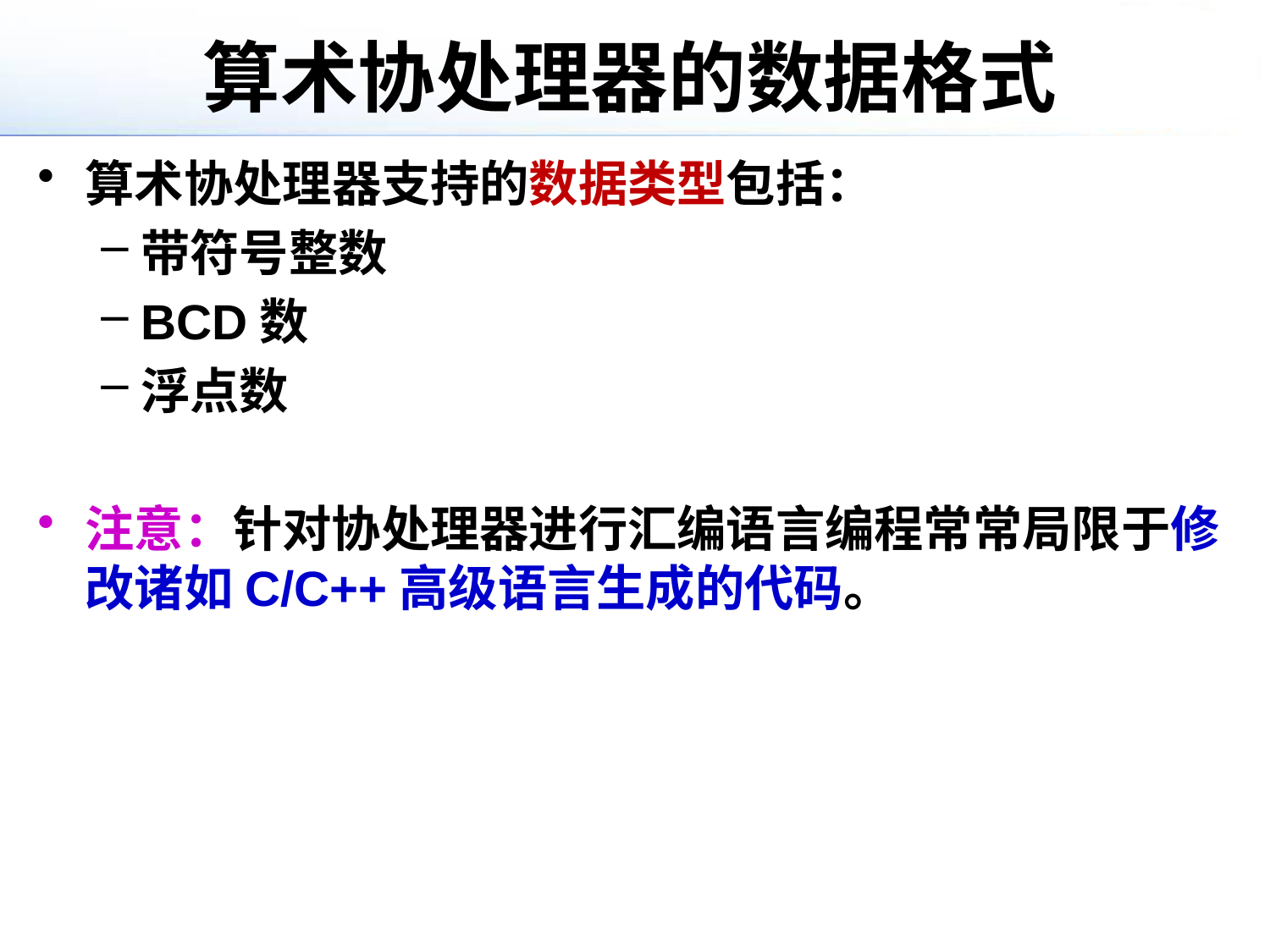

# 算术协处理器的数据格式
算术协处理器支持的数据类型包括：
带符号整数
BCD数
浮点数

注意：针对协处理器进行汇编语言编程常常局限于修改诸如C/C++高级语言生成的代码。